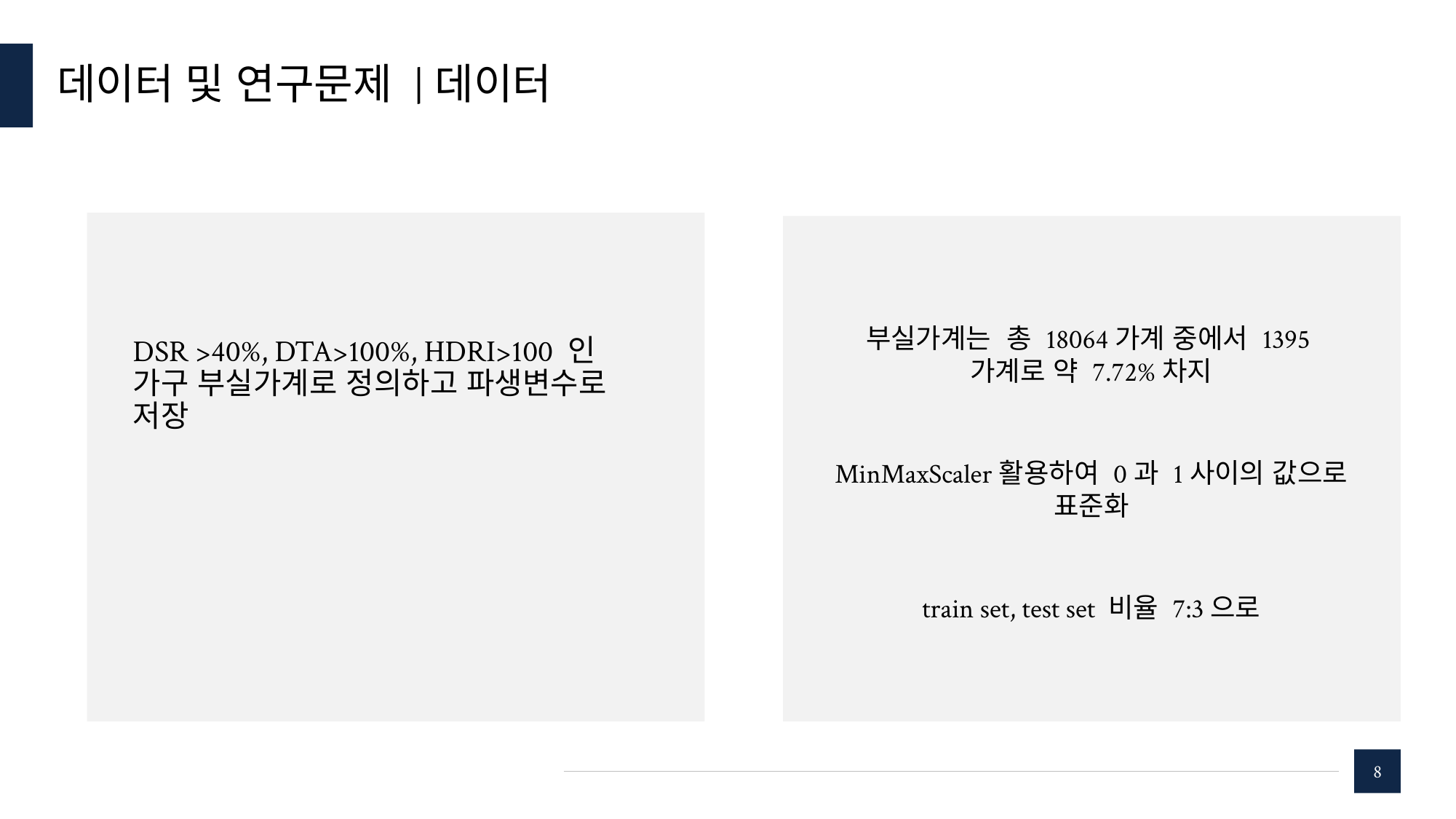

# 데이터 및 연구문제 |데이터

부실가계는  총 18064가계 중에서 1395가계로 약 7.72%차지

MinMaxScaler활용하여 0과 1사이의 값으로 표준화

train set, test set 비율 7:3으로
DSR >40%, DTA>100%, HDRI>100 인 가구 부실가계로 정의하고 파생변수로 저장

8